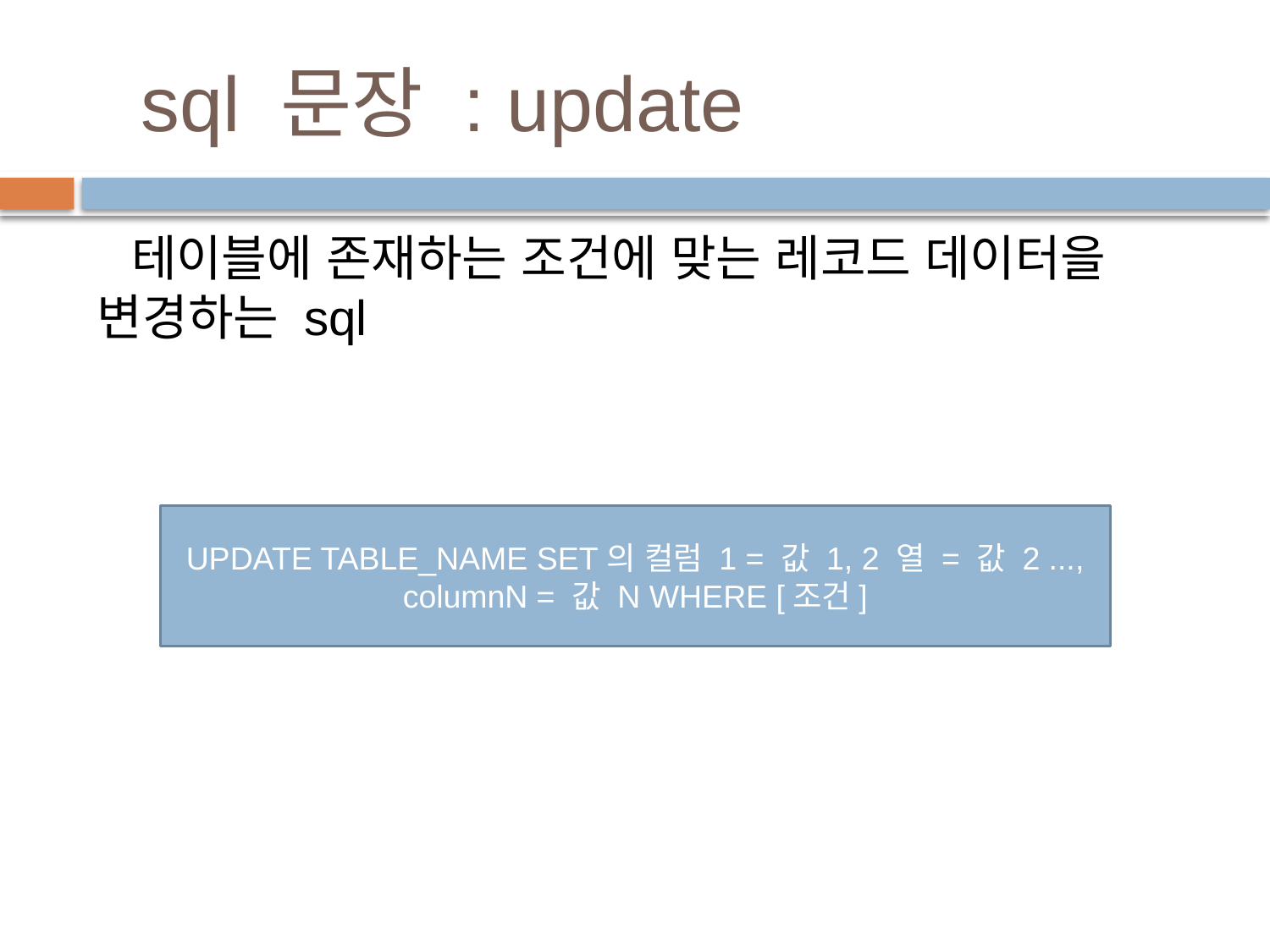

# sql 문장 : update
  테이블에 존재하는 조건에 맞는 레코드 데이터을 변경하는 sql
UPDATE TABLE_NAME SET의 컬럼 1 = 값 1, 2 열 = 값 2 ..., columnN = 값 N WHERE [조건]